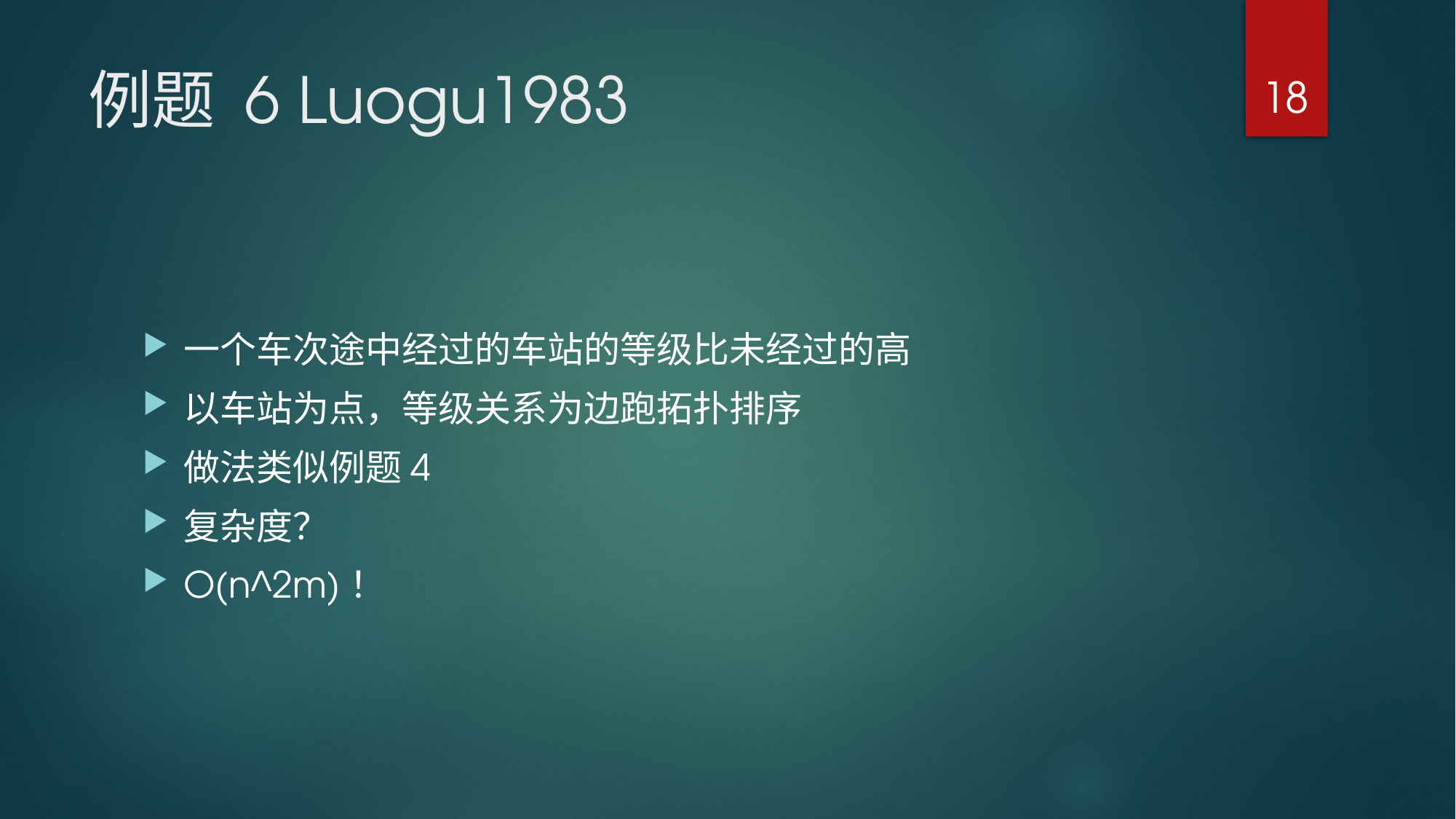

18
# 例题 6 Luogu1983
一个车次途中经过的车站的等级比未经过的高
以车站为点，等级关系为边跑拓扑排序
做法类似例题4
复杂度？
O(n^2m)！